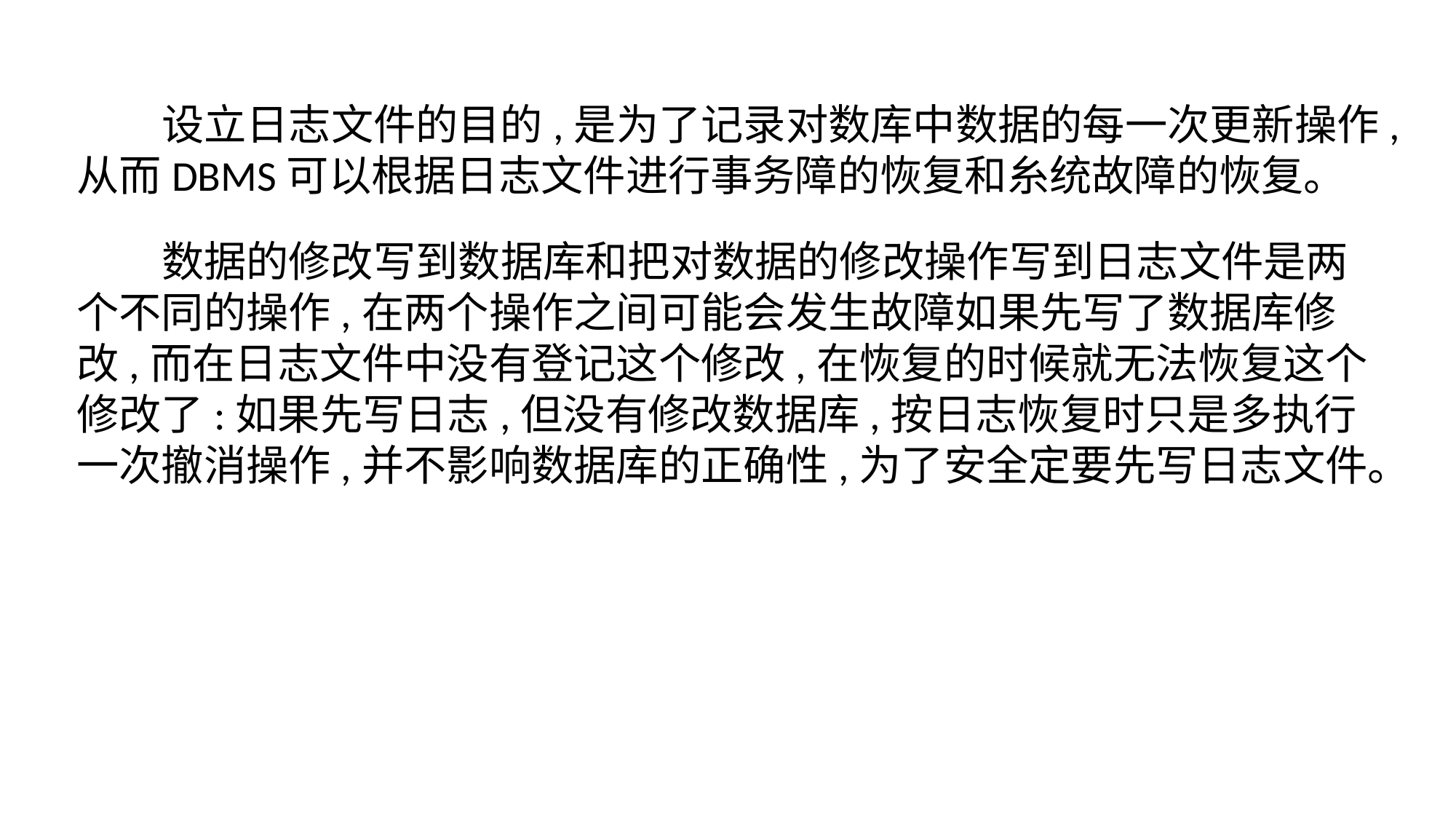

设立日志文件的目的,是为了记录对数库中数据的每一次更新操作,从而DBMS可以根据日志文件进行事务障的恢复和糸统故障的恢复。
数据的修改写到数据库和把对数据的修改操作写到日志文件是两个不同的操作,在两个操作之间可能会发生故障如果先写了数据库修改,而在日志文件中没有登记这个修改,在恢复的时候就无法恢复这个修改了:如果先写日志,但没有修改数据库,按日志恢复时只是多执行一次撤消操作,并不影响数据库的正确性,为了安全定要先写日志文件。